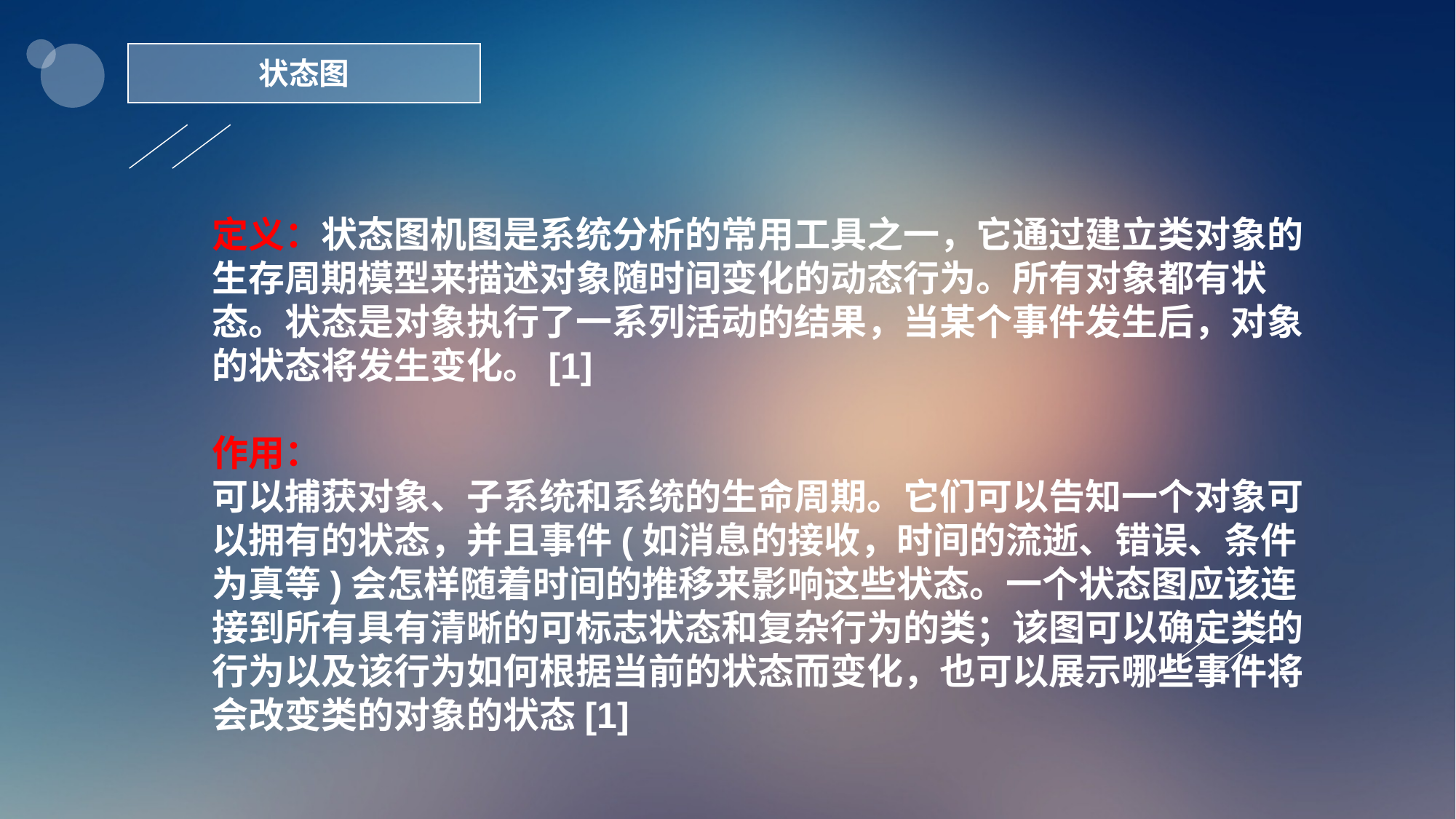

状态图

定义：状态图机图是系统分析的常用工具之一，它通过建立类对象的生存周期模型来描述对象随时间变化的动态行为。所有对象都有状态。状态是对象执行了一系列活动的结果，当某个事件发生后，对象的状态将发生变化。[1]

作用：
可以捕获对象、子系统和系统的生命周期。它们可以告知一个对象可以拥有的状态，并且事件(如消息的接收，时间的流逝、错误、条件为真等)会怎样随着时间的推移来影响这些状态。一个状态图应该连接到所有具有清晰的可标志状态和复杂行为的类；该图可以确定类的行为以及该行为如何根据当前的状态而变化，也可以展示哪些事件将会改变类的对象的状态[1]